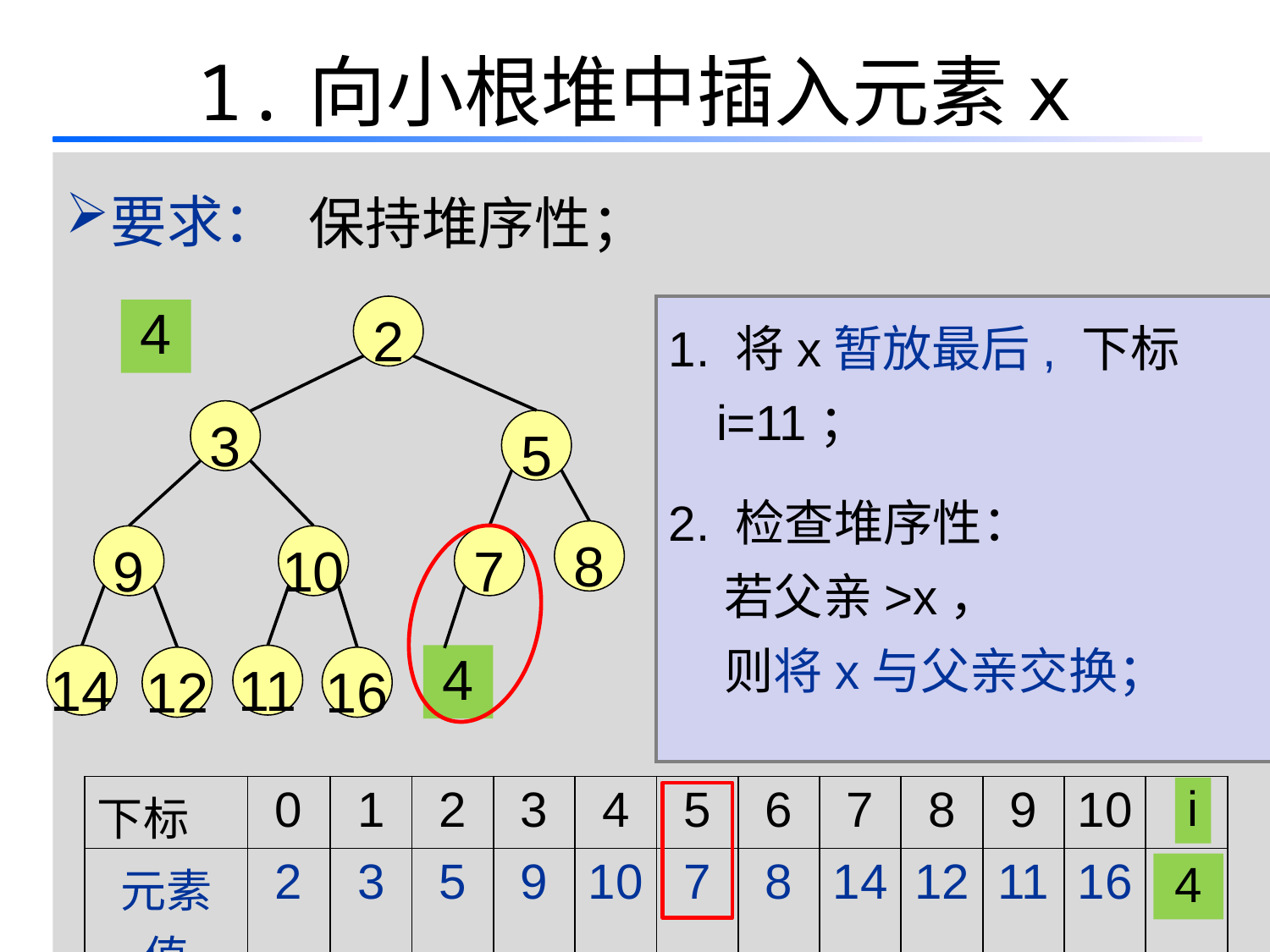

# 1.向小根堆中插入元素x

要求：

保持堆序性；
2
1. 将x暂放最后, 下标i=11；
2. 检查堆序性：
    若父亲>x，
    则将x与父亲交换；
4
3
5
8

9
10
7
14
11
4
12
16
| 下标 | 0 | 1 | 2 | 3 | 4 | 5 | 6 | 7 | 8 | 9 | 10 |  |
| --- | --- | --- | --- | --- | --- | --- | --- | --- | --- | --- | --- | --- |
| 元素值 | 2 | 3 | 5 | 9 | 10 | 7 | 8 | 14 | 12 | 11 | 16 |  |
i

4